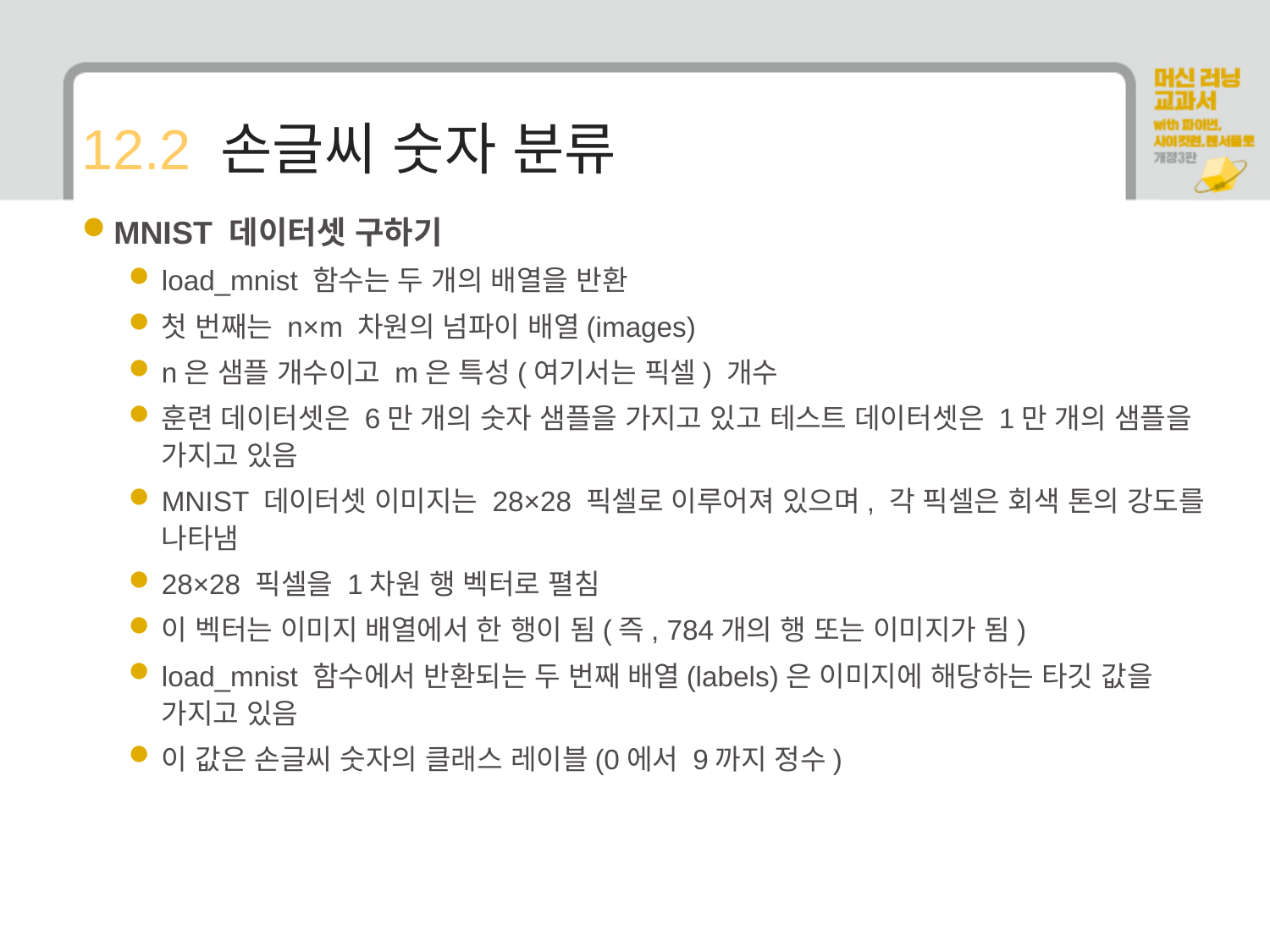

# 12.2 손글씨 숫자 분류
MNIST 데이터셋 구하기
load_mnist 함수는 두 개의 배열을 반환
첫 번째는 n×m 차원의 넘파이 배열(images)
n은 샘플 개수이고 m은 특성(여기서는 픽셀) 개수
훈련 데이터셋은 6만 개의 숫자 샘플을 가지고 있고 테스트 데이터셋은 1만 개의 샘플을 가지고 있음
MNIST 데이터셋 이미지는 28×28 픽셀로 이루어져 있으며, 각 픽셀은 회색 톤의 강도를 나타냄
28×28 픽셀을 1차원 행 벡터로 펼침
이 벡터는 이미지 배열에서 한 행이 됨(즉, 784개의 행 또는 이미지가 됨)
load_mnist 함수에서 반환되는 두 번째 배열(labels)은 이미지에 해당하는 타깃 값을 가지고 있음
이 값은 손글씨 숫자의 클래스 레이블(0에서 9까지 정수)